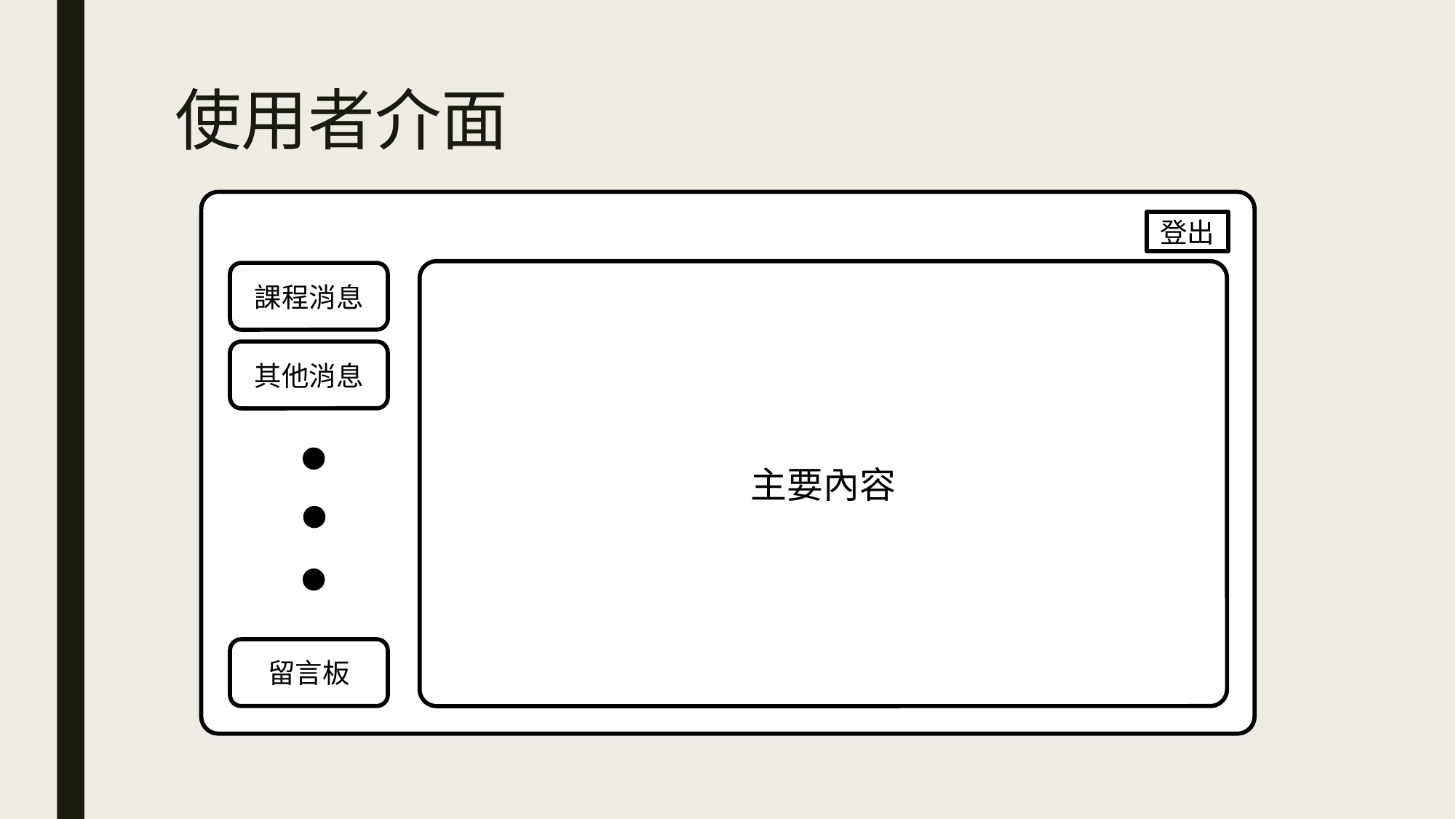

# 使用者介面

登出
主要內容
課程消息
其他消息

留言板